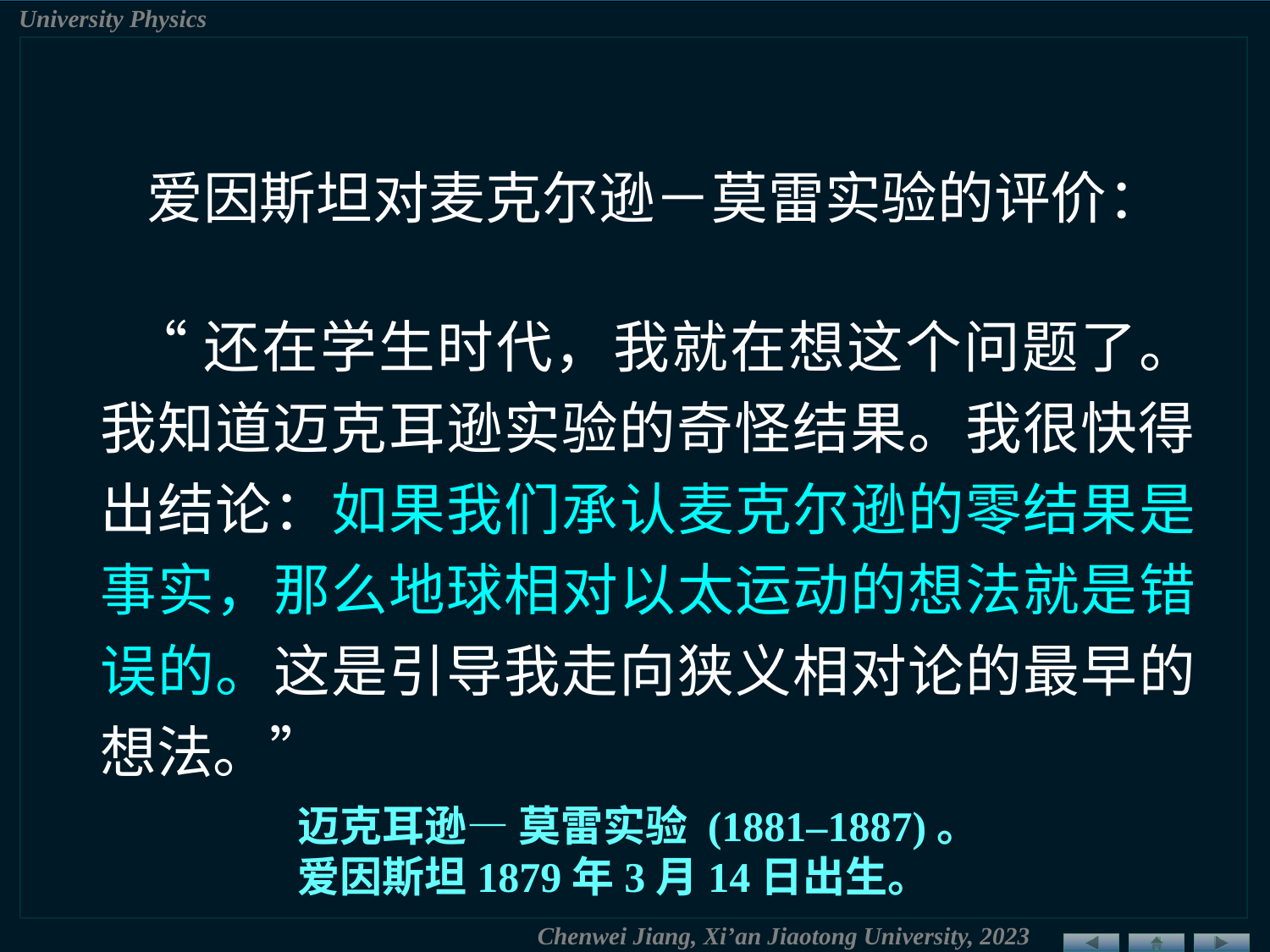

爱因斯坦对麦克尔逊－莫雷实验的评价：
  “还在学生时代，我就在想这个问题了。我知道迈克耳逊实验的奇怪结果。我很快得出结论：如果我们承认麦克尔逊的零结果是事实，那么地球相对以太运动的想法就是错误的。这是引导我走向狭义相对论的最早的想法。”
迈克耳逊— 莫雷实验 (1881–1887)。
爱因斯坦1879年3月14日出生。